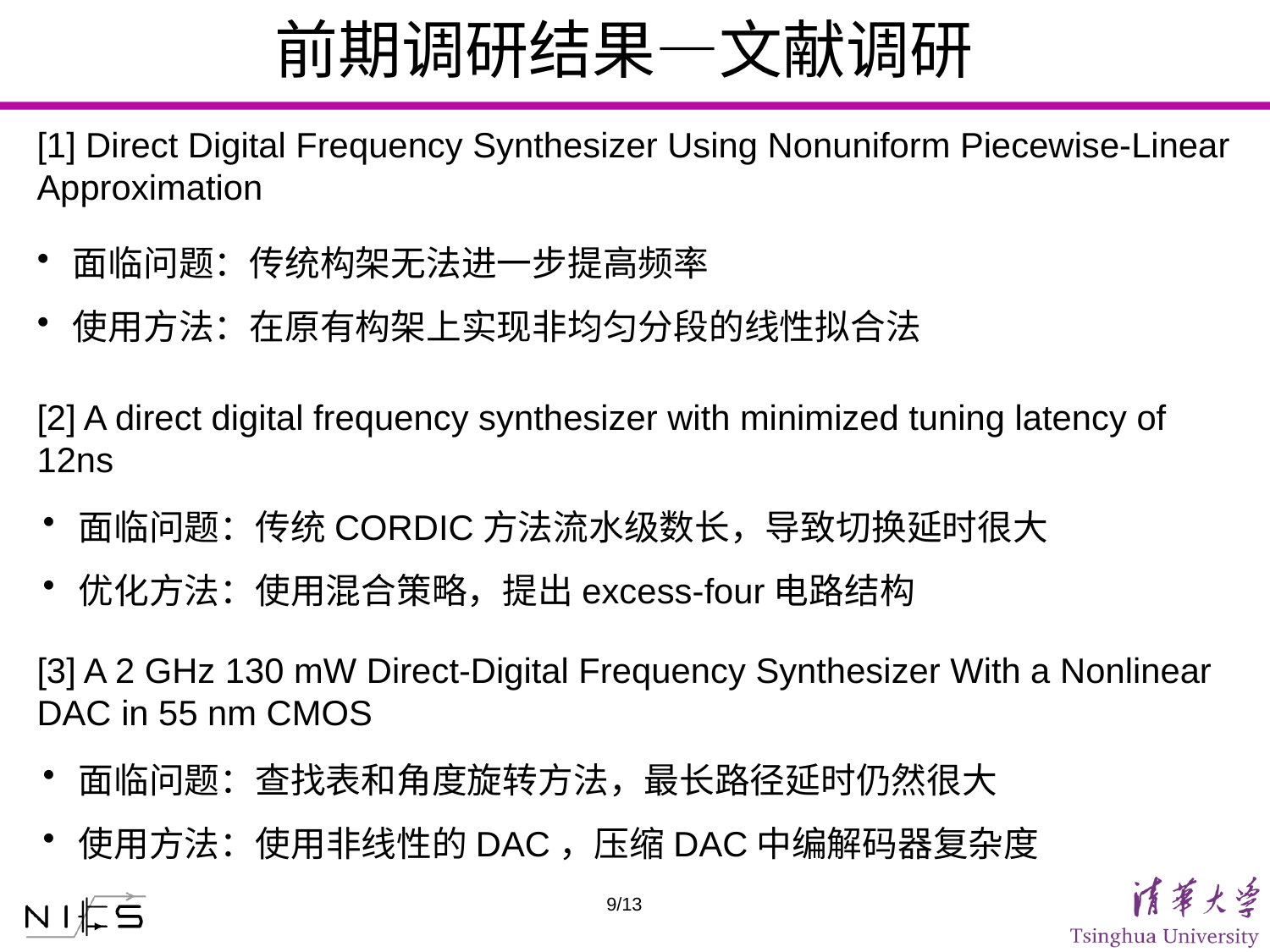

# 前期调研结果—文献调研
[1] Direct Digital Frequency Synthesizer Using Nonuniform Piecewise-Linear Approximation
面临问题：传统构架无法进一步提高频率
使用方法：在原有构架上实现非均匀分段的线性拟合法
[2] A direct digital frequency synthesizer with minimized tuning latency of 12ns
面临问题：传统CORDIC方法流水级数长，导致切换延时很大
优化方法：使用混合策略，提出excess-four电路结构
[3] A 2 GHz 130 mW Direct-Digital Frequency Synthesizer With a Nonlinear DAC in 55 nm CMOS
面临问题：查找表和角度旋转方法，最长路径延时仍然很大
使用方法：使用非线性的DAC，压缩DAC中编解码器复杂度
9/13